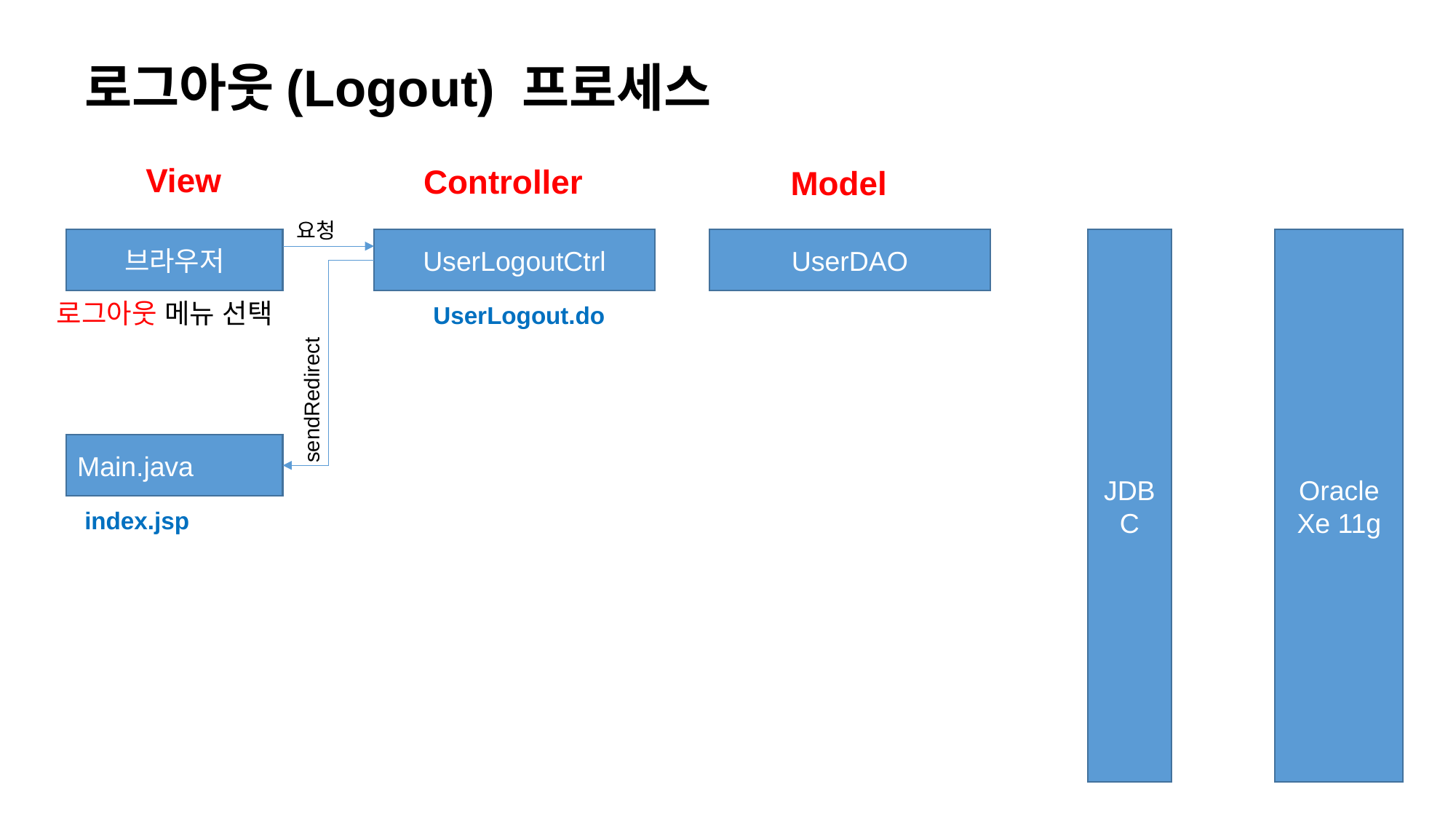

로그아웃(Logout) 프로세스
View
Controller
Model
요청
JDBC
Oracle
Xe 11g
브라우저
UserLogoutCtrl
UserDAO
로그아웃 메뉴 선택
UserLogout.do
sendRedirect
Main.java
index.jsp